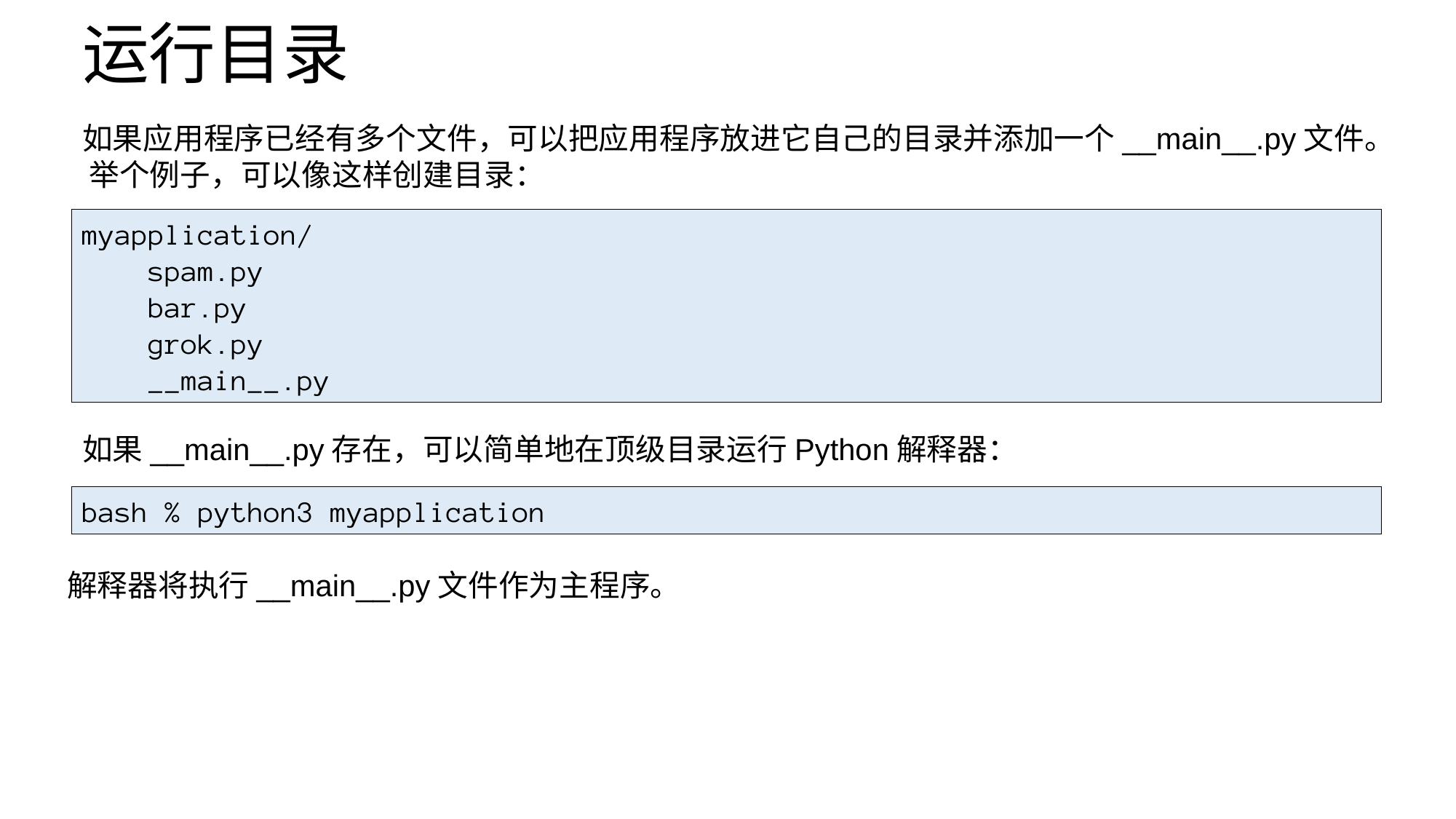

# 运行目录
如果应用程序已经有多个文件，可以把应用程序放进它自己的目录并添加一个__main__.py文件。 举个例子，可以像这样创建目录：
myapplication/
    spam.py
    bar.py
    grok.py
    __main__.py
如果__main__.py存在，可以简单地在顶级目录运行Python解释器：
bash % python3 myapplication
解释器将执行__main__.py文件作为主程序。